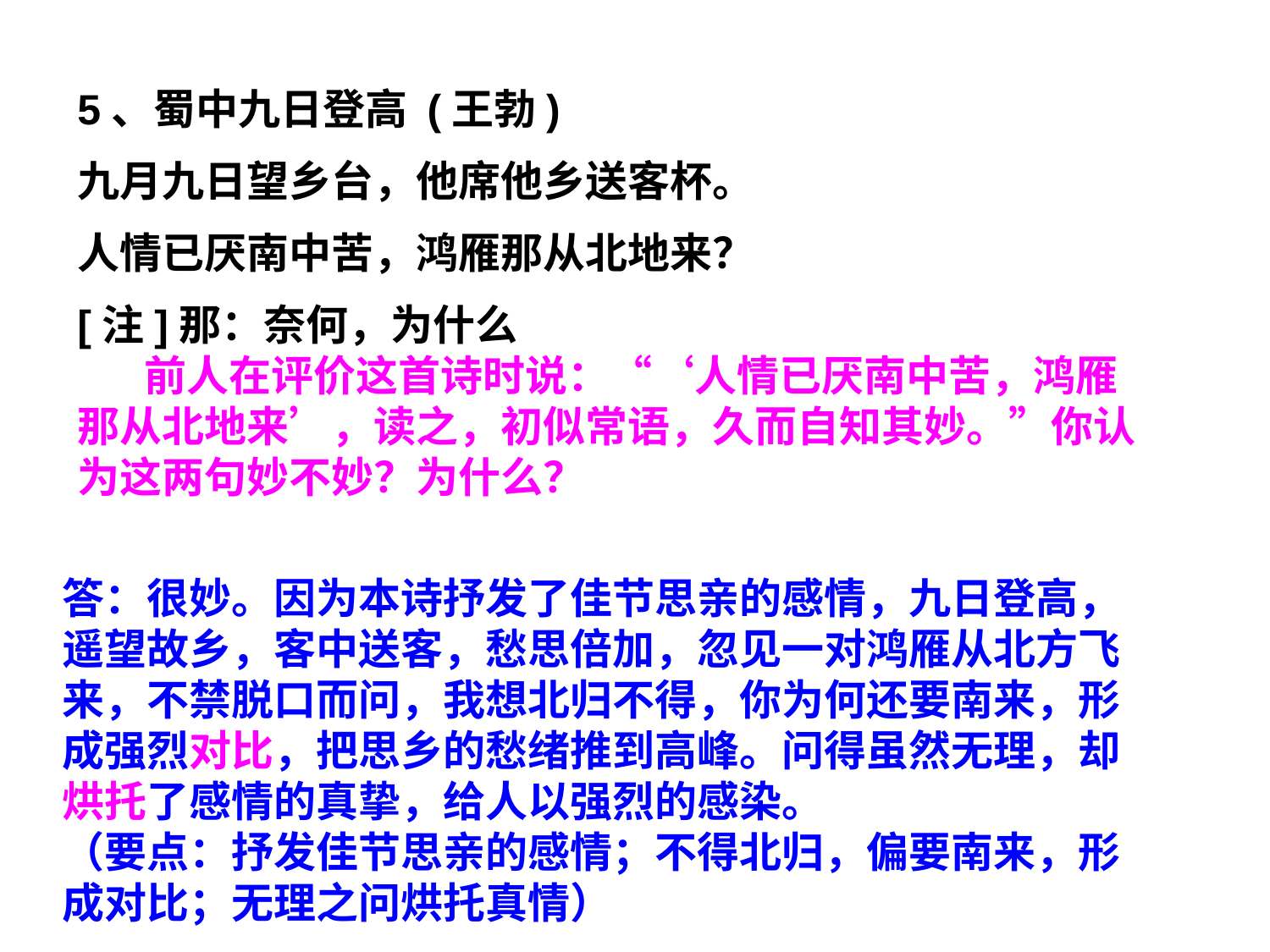

5、蜀中九日登高 (王勃)
九月九日望乡台，他席他乡送客杯。
人情已厌南中苦，鸿雁那从北地来？
[注]那：奈何，为什么  
       前人在评价这首诗时说：“‘人情已厌南中苦，鸿雁那从北地来’，读之，初似常语，久而自知其妙。”你认为这两句妙不妙？为什么？
答：很妙。因为本诗抒发了佳节思亲的感情，九日登高，遥望故乡，客中送客，愁思倍加，忽见一对鸿雁从北方飞来，不禁脱口而问，我想北归不得，你为何还要南来，形成强烈对比，把思乡的愁绪推到高峰。问得虽然无理，却烘托了感情的真挚，给人以强烈的感染。  
（要点：抒发佳节思亲的感情；不得北归，偏要南来，形成对比；无理之问烘托真情）